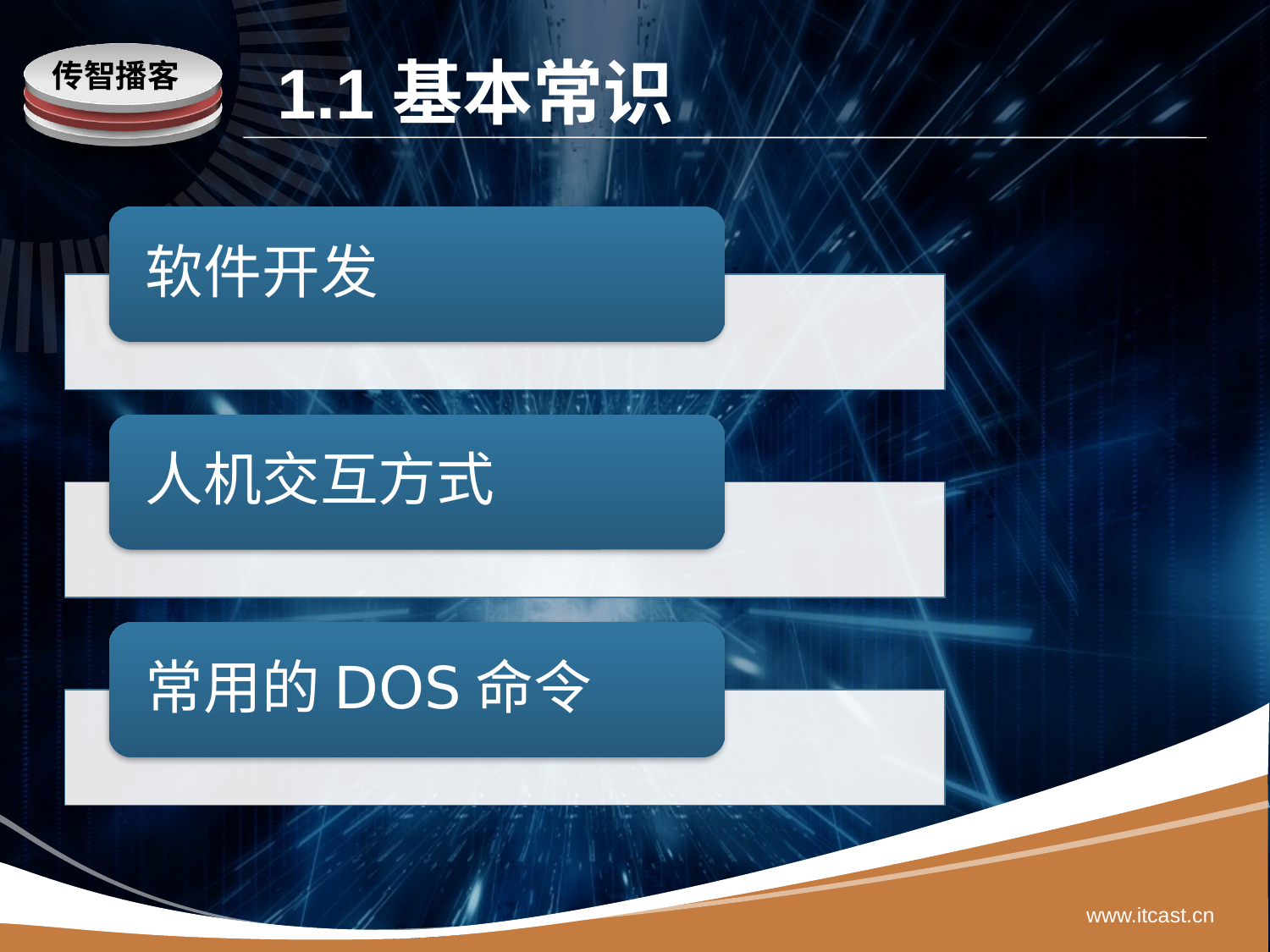

# 1.1基本常识
传智播客
软件开发
人机交互方式
常用的DOS命令
www.itcast.cn